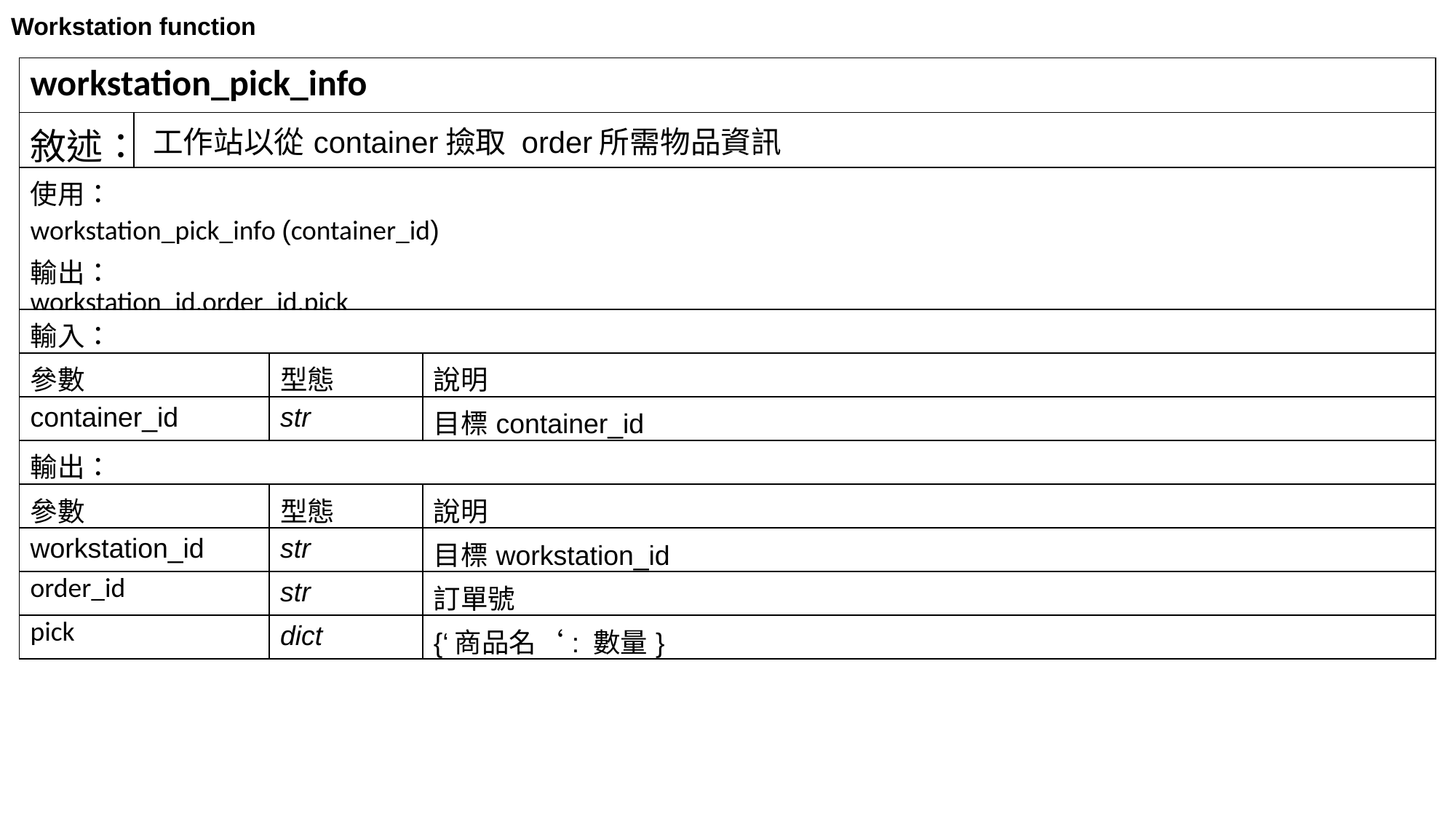

Workstation function
| ﻿﻿﻿﻿workstation\_pick\_info |  |  |  |
| --- | --- | --- | --- |
| 敘述： | ﻿﻿工作站以從container撿取 order所需物品資訊 | 將訂單以商品為依據依照目前機器手臂工作量進行排序 |  |
| 使用：﻿﻿ workstation\_pick\_info (﻿﻿container\_id) 輸出： workstation\_id,order\_id,pick |  |  |  |
| 輸入： |  |  |  |
| 參數 |  | 型態 | 說明 |
| container\_id |  | str | 目標container\_id |
| 輸出： |  |  |  |
| 參數 |  | 型態 | 說明 |
| workstation\_id |  | str | 目標workstation\_id |
| order\_id |  | str | 訂單號 |
| pick |  | dict | ﻿{‘商品名‘: 數量} |
﻿